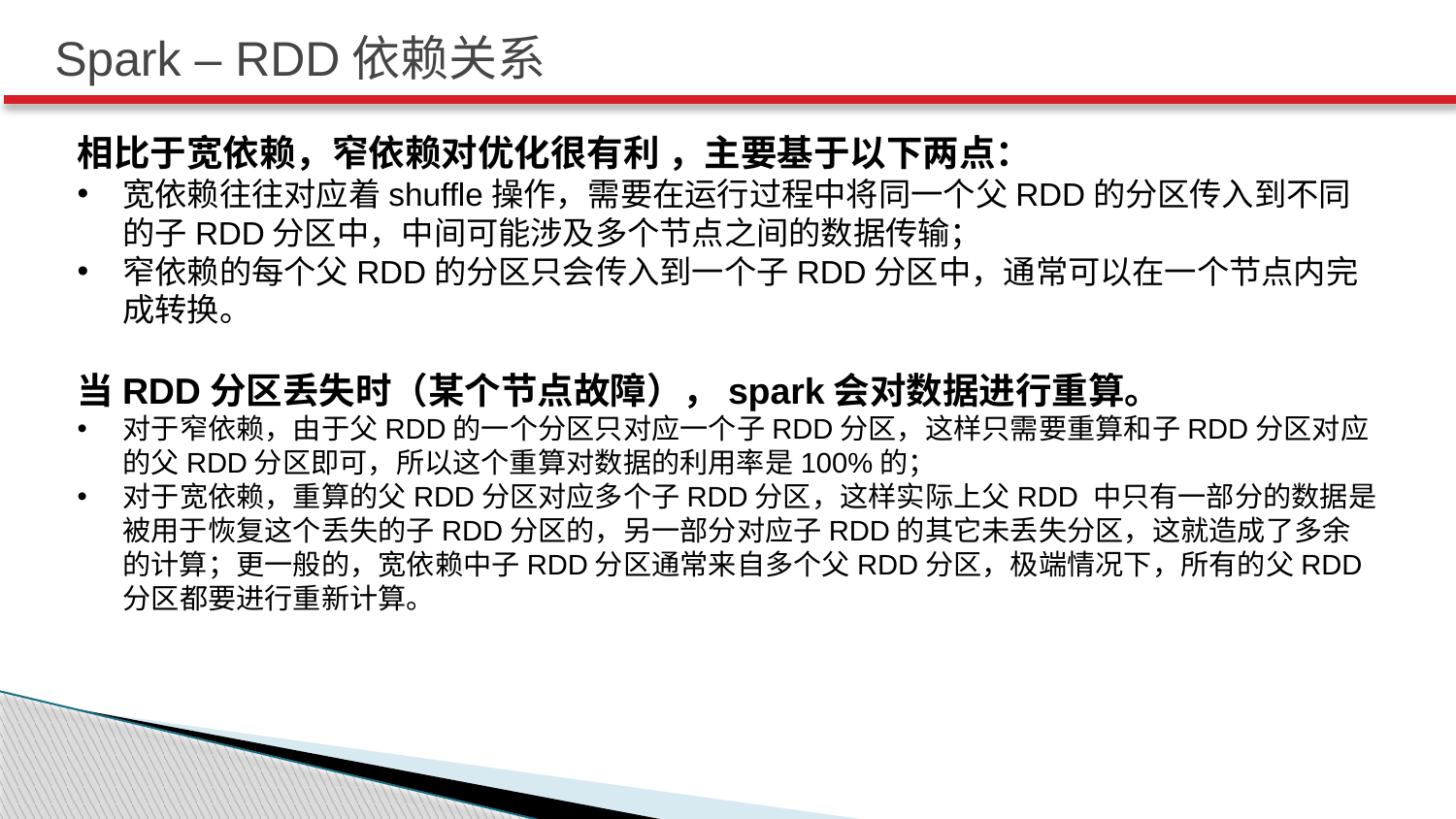

# Spark – RDD依赖关系
相比于宽依赖，窄依赖对优化很有利 ，主要基于以下两点：
宽依赖往往对应着shuffle操作，需要在运行过程中将同一个父RDD的分区传入到不同的子RDD分区中，中间可能涉及多个节点之间的数据传输；
窄依赖的每个父RDD的分区只会传入到一个子RDD分区中，通常可以在一个节点内完成转换。

当RDD分区丢失时（某个节点故障），spark会对数据进行重算。
对于窄依赖，由于父RDD的一个分区只对应一个子RDD分区，这样只需要重算和子RDD分区对应的父RDD分区即可，所以这个重算对数据的利用率是100%的；
对于宽依赖，重算的父RDD分区对应多个子RDD分区，这样实际上父RDD 中只有一部分的数据是被用于恢复这个丢失的子RDD分区的，另一部分对应子RDD的其它未丢失分区，这就造成了多余的计算；更一般的，宽依赖中子RDD分区通常来自多个父RDD分区，极端情况下，所有的父RDD分区都要进行重新计算。